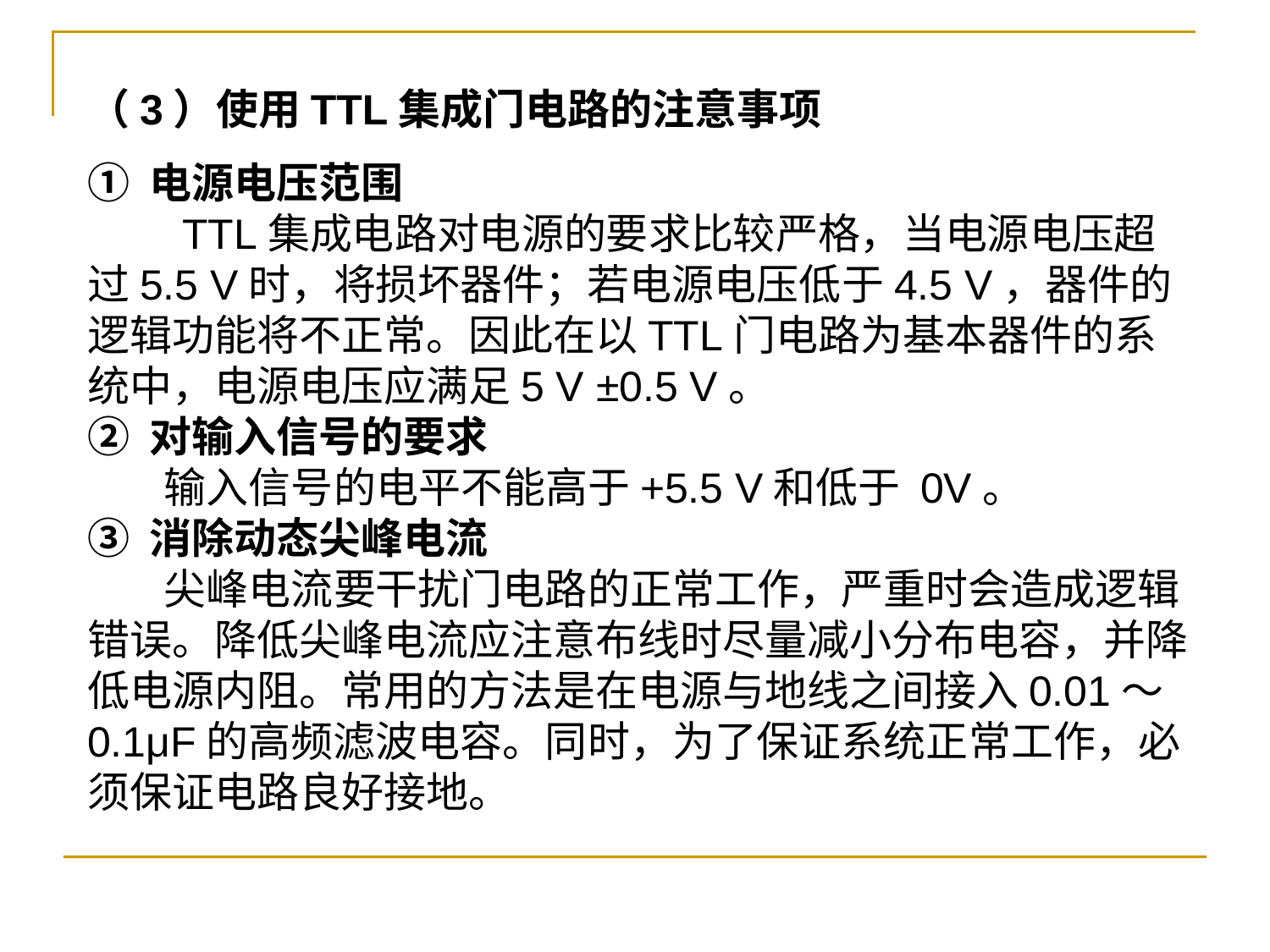

（3）使用TTL集成门电路的注意事项
① 电源电压范围
        TTL集成电路对电源的要求比较严格，当电源电压超过5.5 V时，将损坏器件；若电源电压低于4.5 V，器件的逻辑功能将不正常。因此在以TTL门电路为基本器件的系统中，电源电压应满足5 V ±0.5 V。
② 对输入信号的要求
       输入信号的电平不能高于+5.5 V和低于 0V。
③ 消除动态尖峰电流
       尖峰电流要干扰门电路的正常工作，严重时会造成逻辑错误。降低尖峰电流应注意布线时尽量减小分布电容，并降低电源内阻。常用的方法是在电源与地线之间接入0.01～0.1μF的高频滤波电容。同时，为了保证系统正常工作，必须保证电路良好接地。